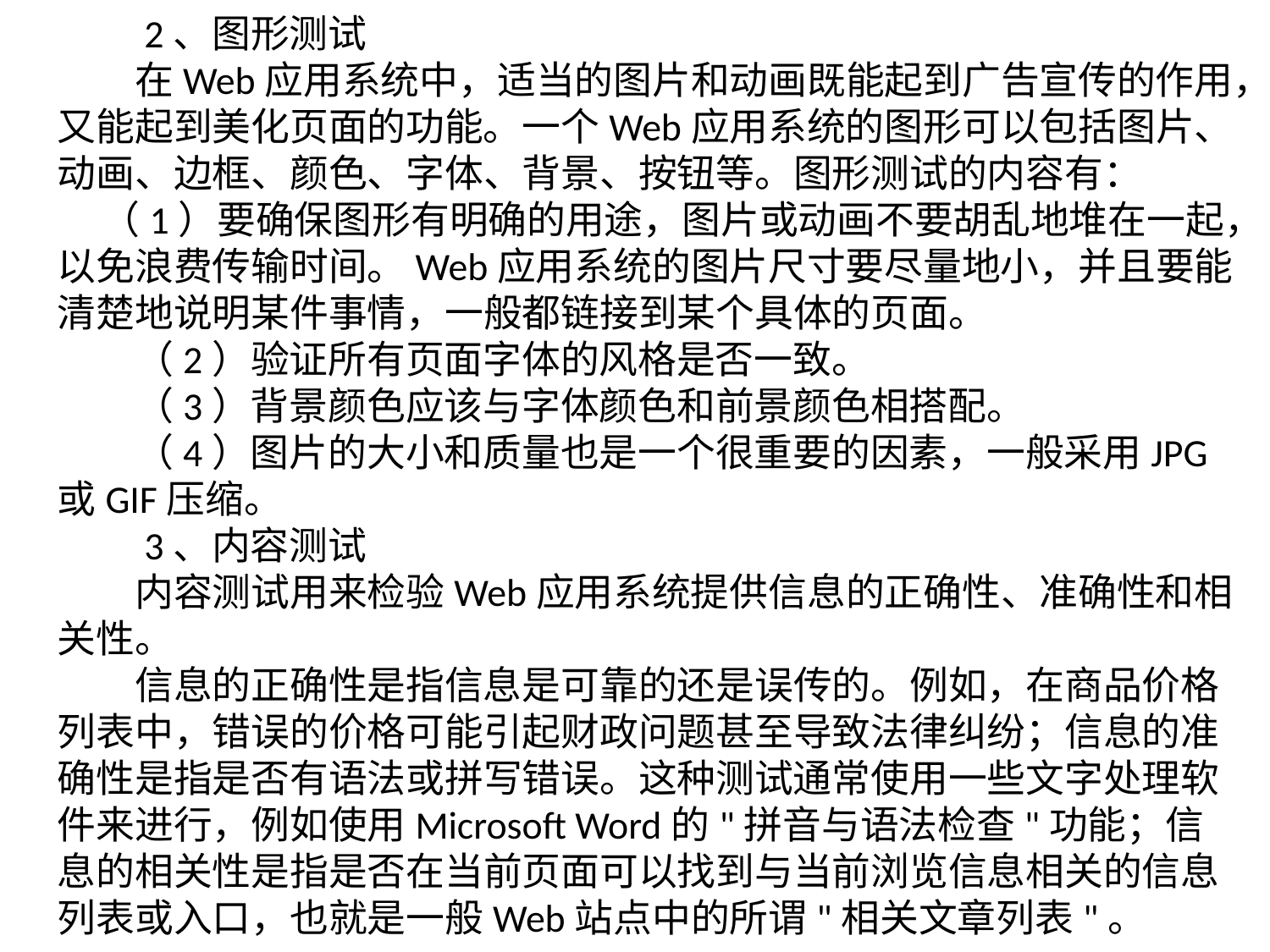

2、图形测试
　　在Web应用系统中，适当的图片和动画既能起到广告宣传的作用，又能起到美化页面的功能。一个Web应用系统的图形可以包括图片、动画、边框、颜色、字体、背景、按钮等。图形测试的内容有：
    （1）要确保图形有明确的用途，图片或动画不要胡乱地堆在一起，以免浪费传输时间。Web应用系统的图片尺寸要尽量地小，并且要能清楚地说明某件事情，一般都链接到某个具体的页面。
　　（2）验证所有页面字体的风格是否一致。
　　（3）背景颜色应该与字体颜色和前景颜色相搭配。
　　（4）图片的大小和质量也是一个很重要的因素，一般采用JPG或GIF压缩。
　　3、内容测试
　　内容测试用来检验Web应用系统提供信息的正确性、准确性和相关性。
　　信息的正确性是指信息是可靠的还是误传的。例如，在商品价格列表中，错误的价格可能引起财政问题甚至导致法律纠纷；信息的准确性是指是否有语法或拼写错误。这种测试通常使用一些文字处理软件来进行，例如使用Microsoft Word的"拼音与语法检查"功能；信息的相关性是指是否在当前页面可以找到与当前浏览信息相关的信息列表或入口，也就是一般Web站点中的所谓"相关文章列表"。